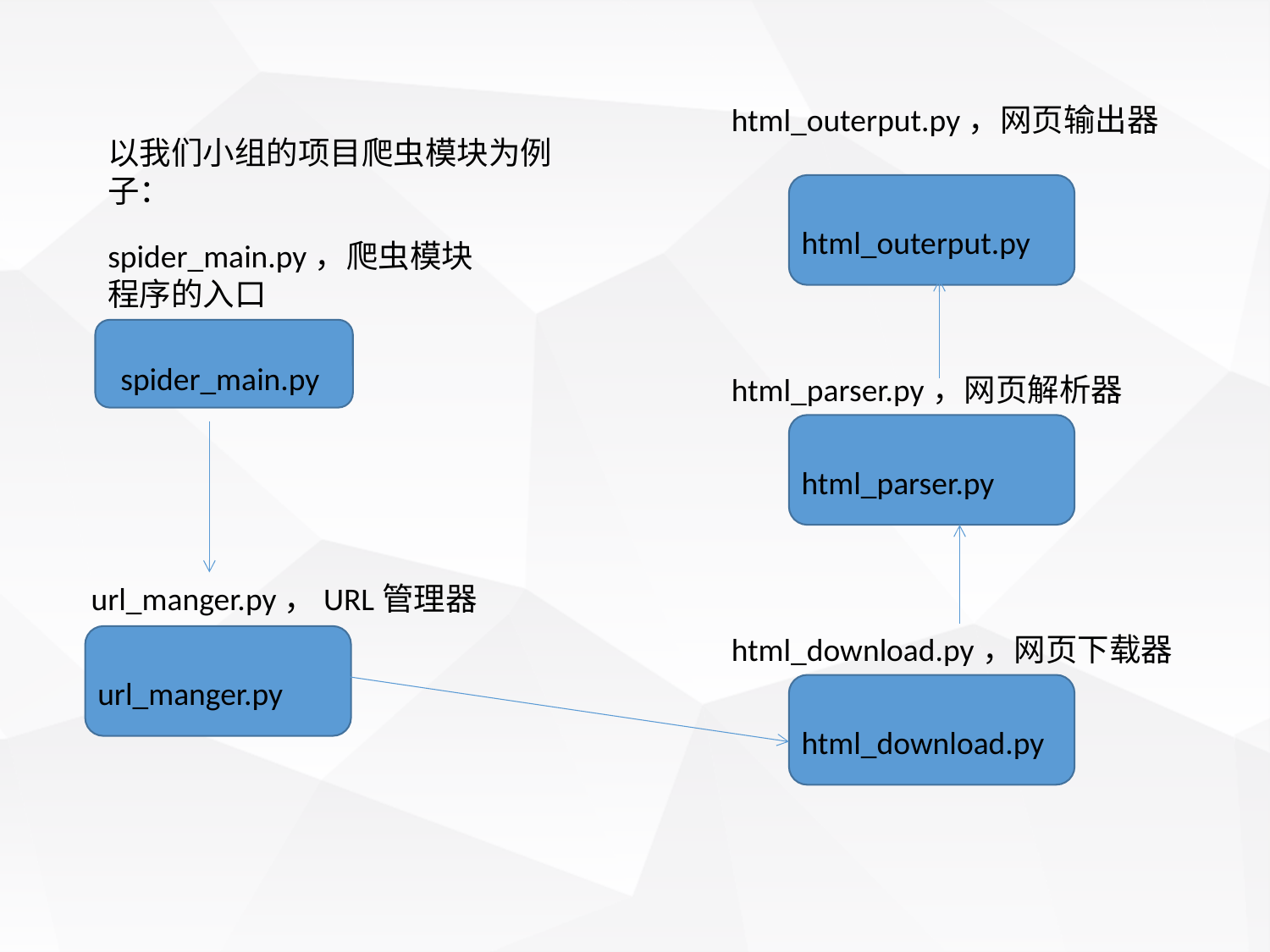

html_outerput.py，网页输出器
以我们小组的项目爬虫模块为例子：

html_outerput.py
spider_main.py，爬虫模块程序的入口

spider_main.py
html_parser.py，网页解析器

html_parser.py
url_manger.py，URL管理器
html_download.py，网页下载器

url_manger.py

html_download.py